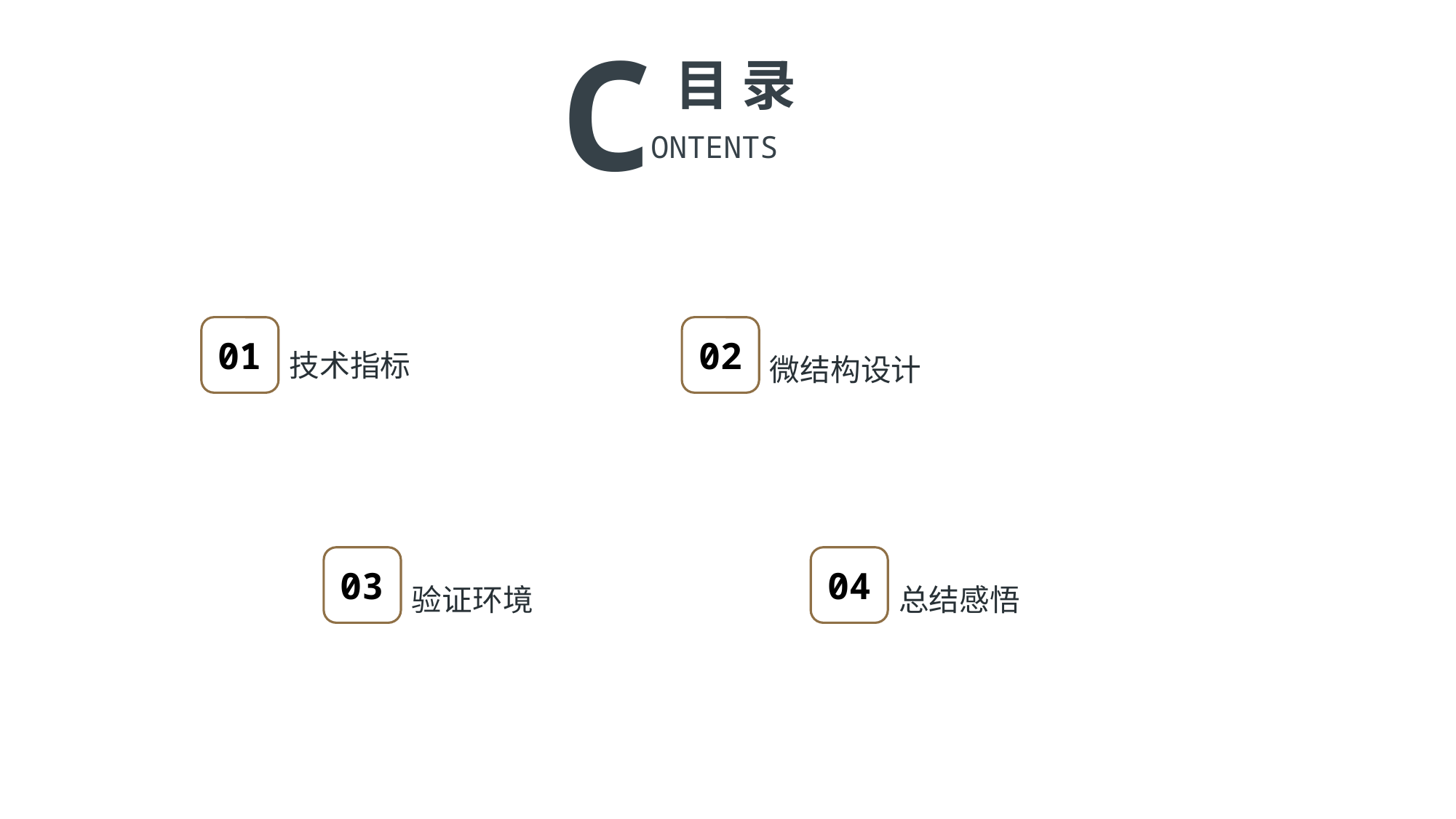

C
目 录
ONTENTS
技术指标
01
微结构设计
02
总结感悟
04
验证环境
03
2